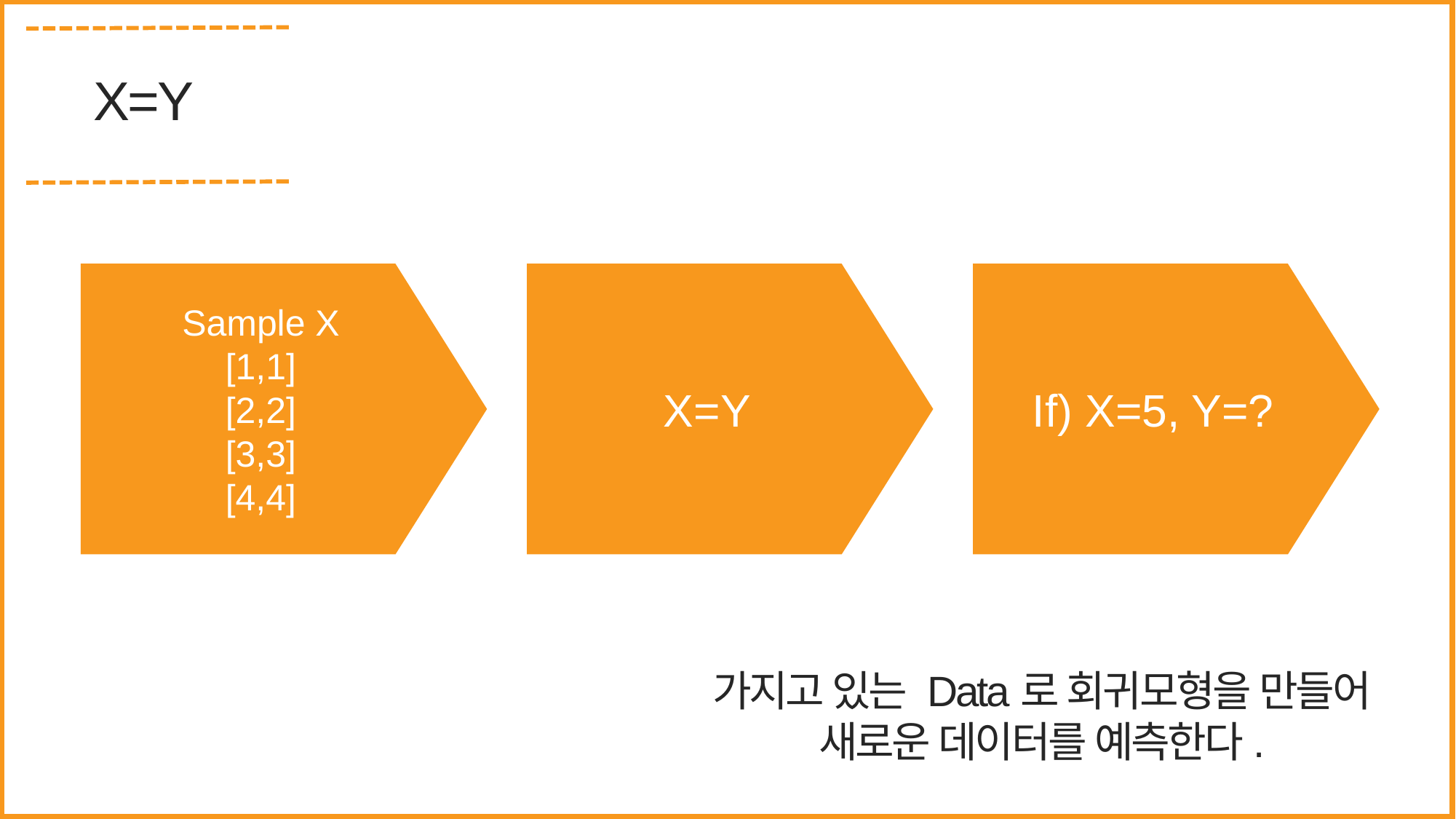

X=Y
Sample X
[1,1]
[2,2]
[3,3]
[4,4]
X=Y
If) X=5, Y=?
가지고 있는 Data로 회귀모형을 만들어
새로운 데이터를 예측한다.